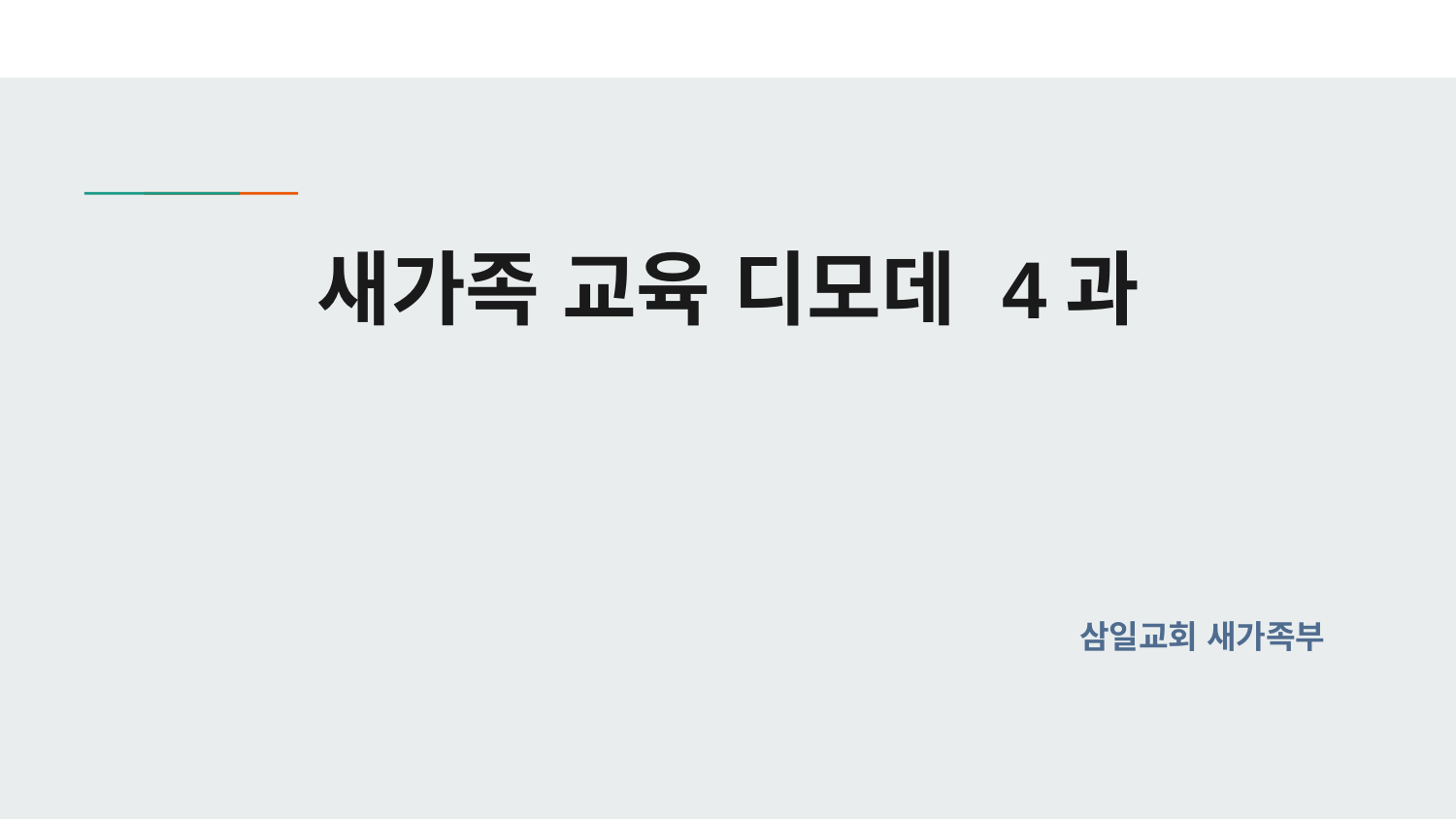

# 새가족 교육 디모데 4과
삼일교회 새가족부